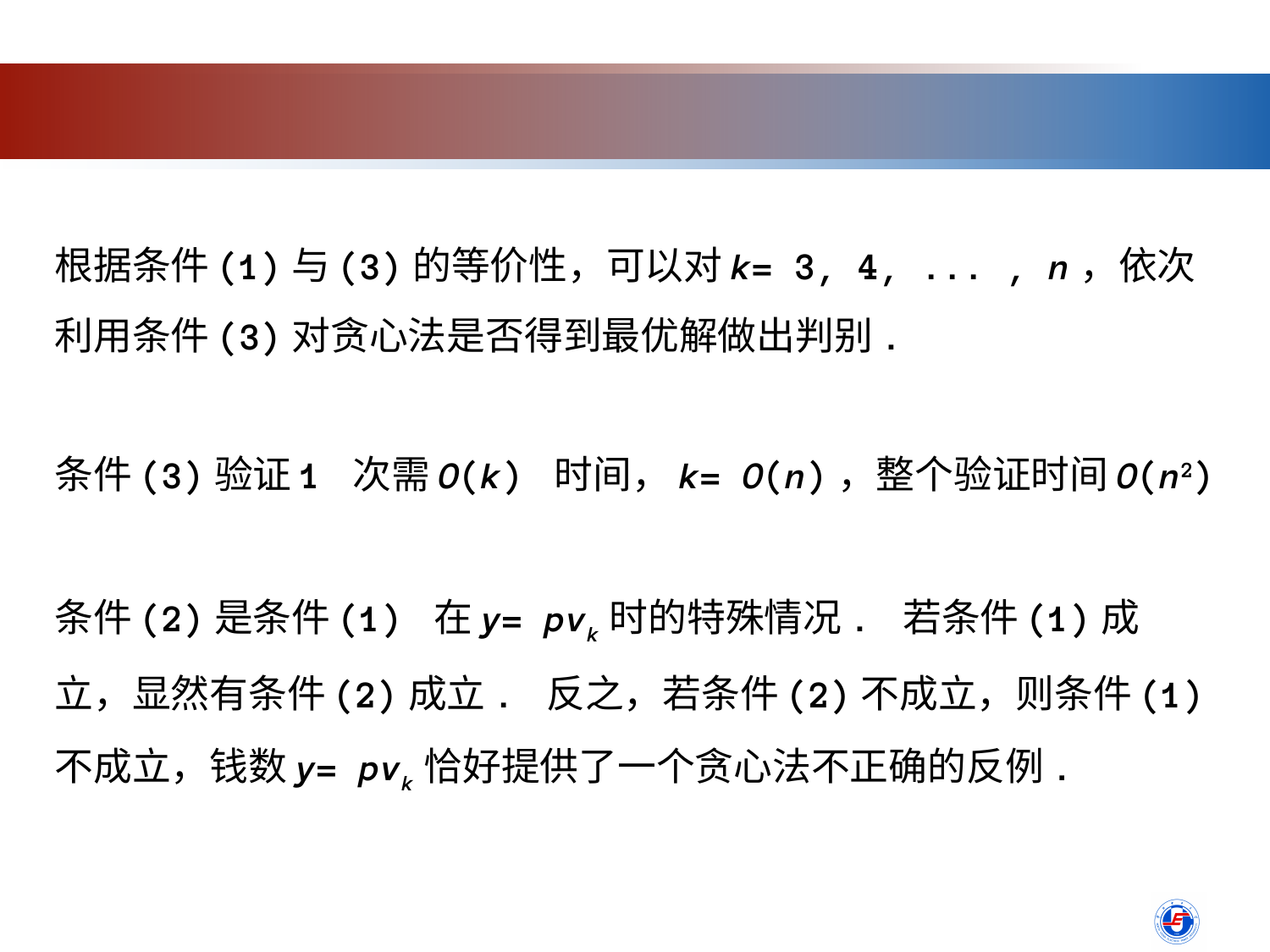

根据条件(1)与(3)的等价性，可以对k= 3, 4, ... , n，依次利用条件(3)对贪心法是否得到最优解做出判别.

条件(3)验证1 次需O(k) 时间，k= O(n)，整个验证时间O(n2)

条件(2)是条件(1) 在y= pvk时的特殊情况. 若条件(1)成立，显然有条件(2)成立. 反之，若条件(2)不成立，则条件(1)不成立，钱数y= pvk恰好提供了一个贪心法不正确的反例.